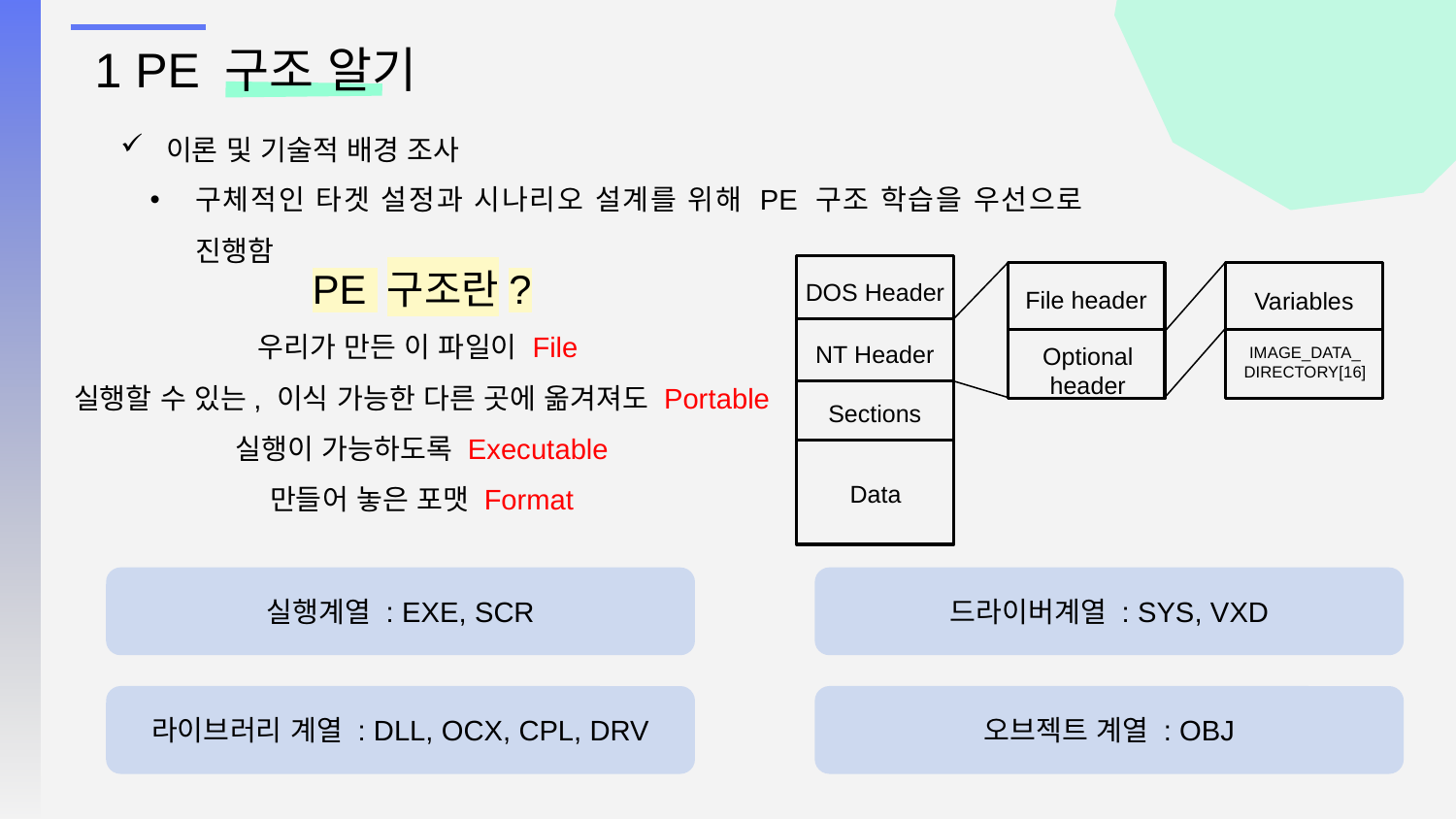

# 1 PE 구조 알기

이론 및 기술적 배경 조사
구체적인 타겟 설정과 시나리오 설계를 위해 PE 구조 학습을 우선으로 진행함
PE 구조란?
우리가 만든 이 파일이 File
실행할 수 있는, 이식 가능한 다른 곳에 옮겨져도 Portable
실행이 가능하도록 Executable
만들어 놓은 포맷 Format

DOS Header
File header
Variables
NT Header
Optional header
IMAGE_DATA_
DIRECTORY[16]
Sections
Data
실행계열 : EXE, SCR
드라이버계열 : SYS, VXD
라이브러리 계열 : DLL, OCX, CPL, DRV
오브젝트 계열 : OBJ